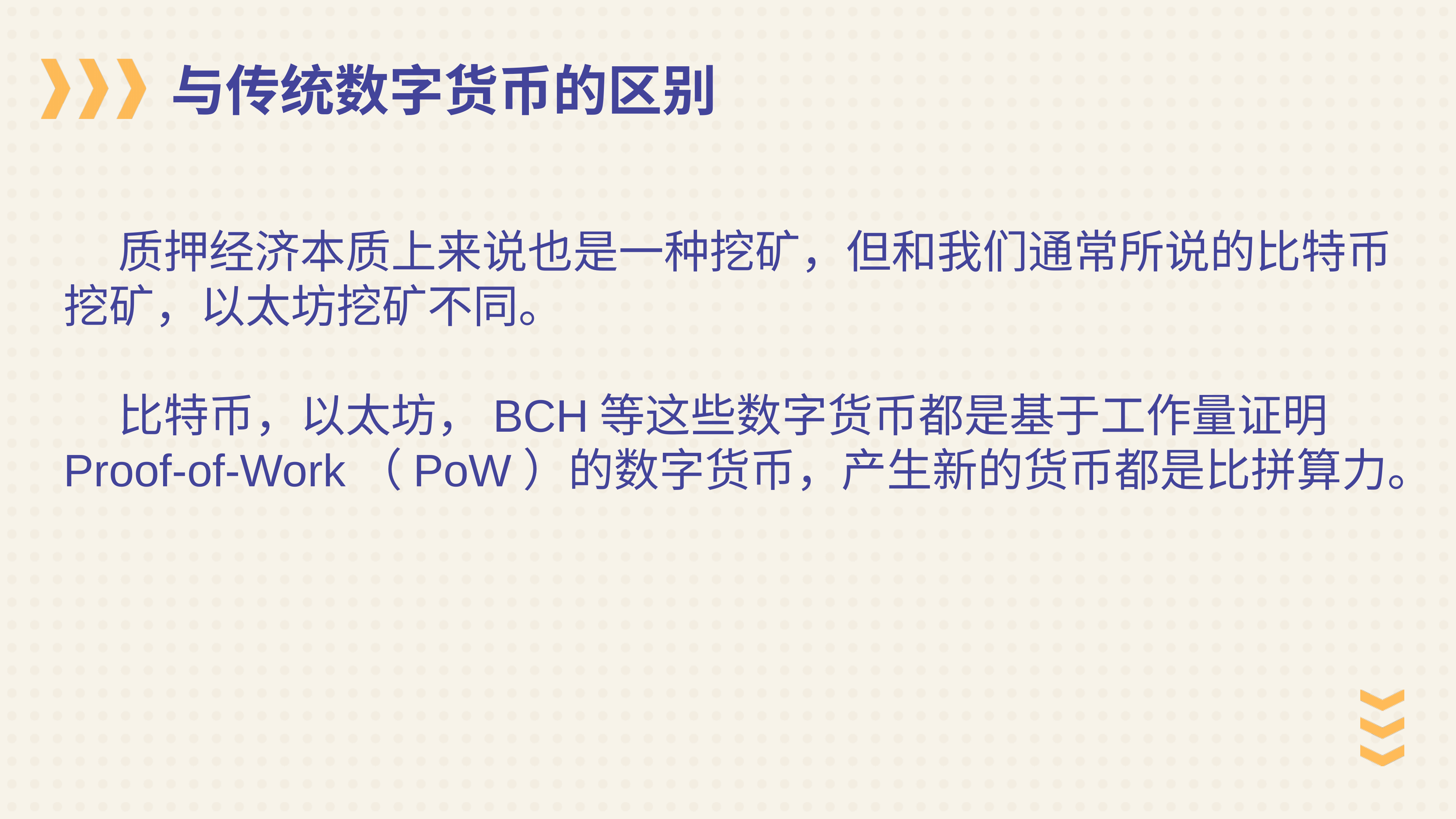

与传统数字货币的区别
	质押经济本质上来说也是一种挖矿，但和我们通常所说的比特币挖矿，以太坊挖矿不同。

	比特币，以太坊，BCH等这些数字货币都是基于工作量证明Proof-of-Work（PoW）的数字货币，产生新的货币都是比拼算力。